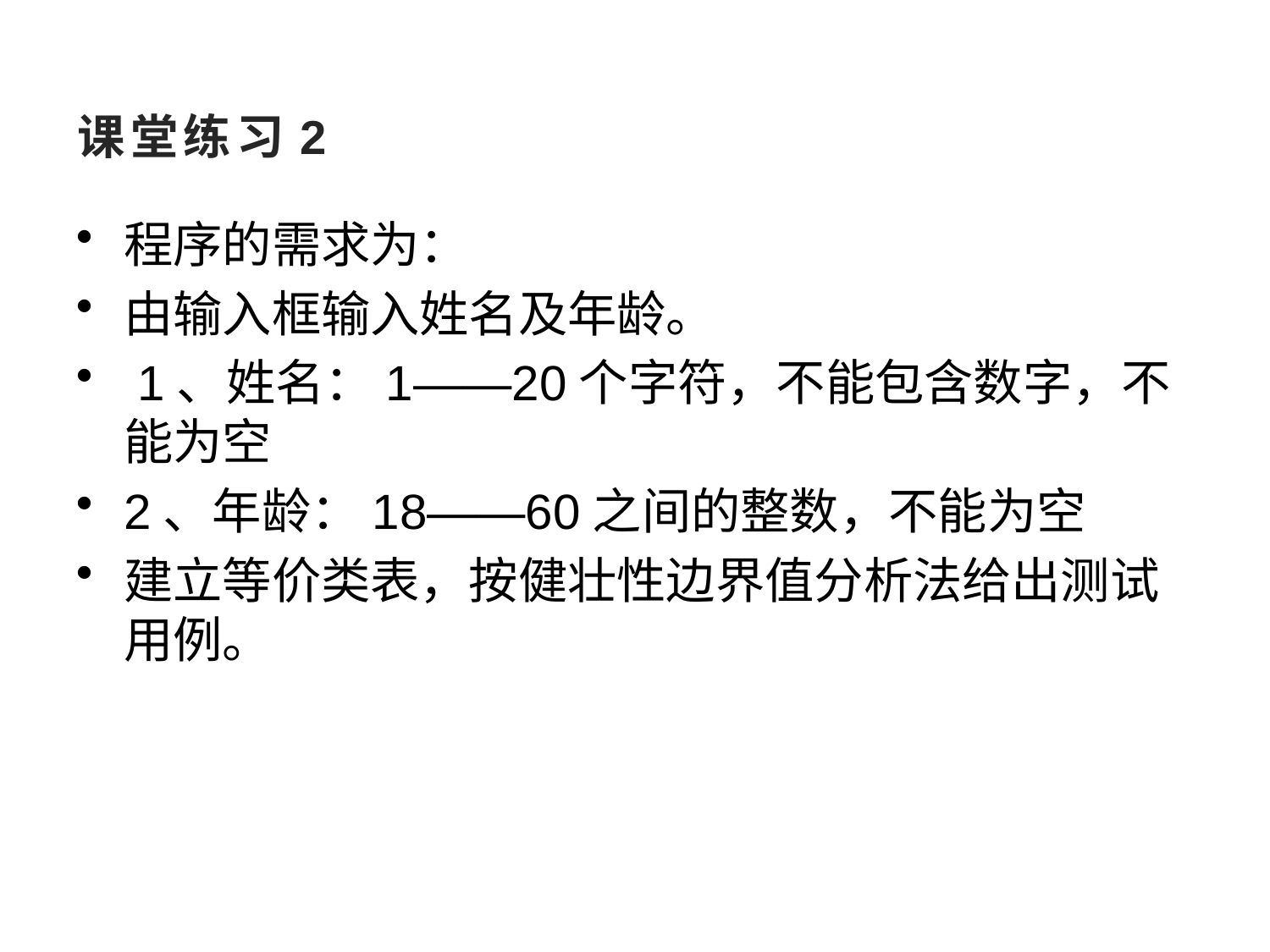

# 课堂练习2
程序的需求为：
由输入框输入姓名及年龄。
 1、姓名：1——20个字符，不能包含数字，不能为空
2、年龄：18——60之间的整数，不能为空
建立等价类表，按健壮性边界值分析法给出测试用例。